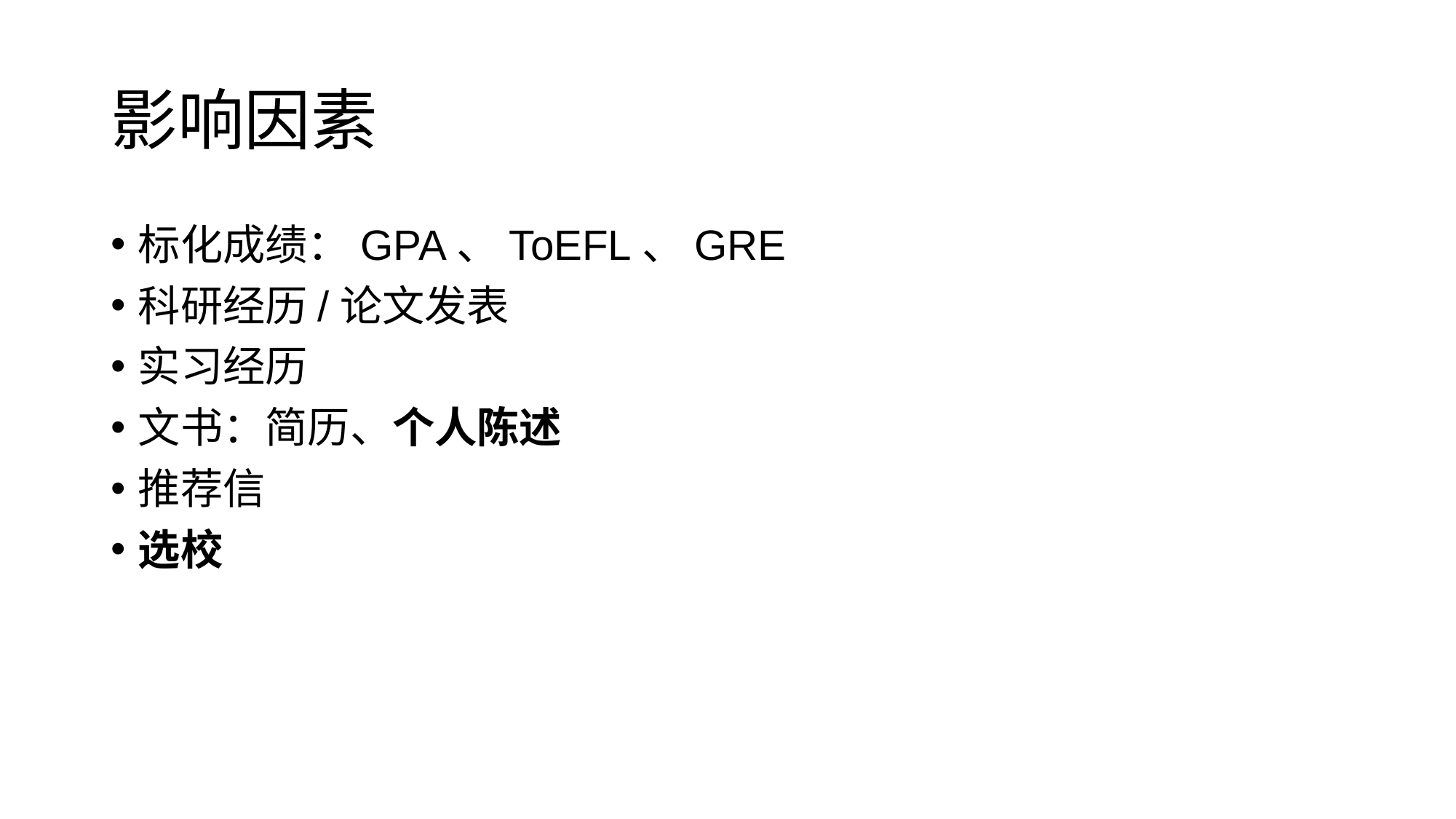

# 影响因素
标化成绩：GPA、ToEFL、GRE
科研经历/论文发表
实习经历
文书：简历、个人陈述
推荐信
选校